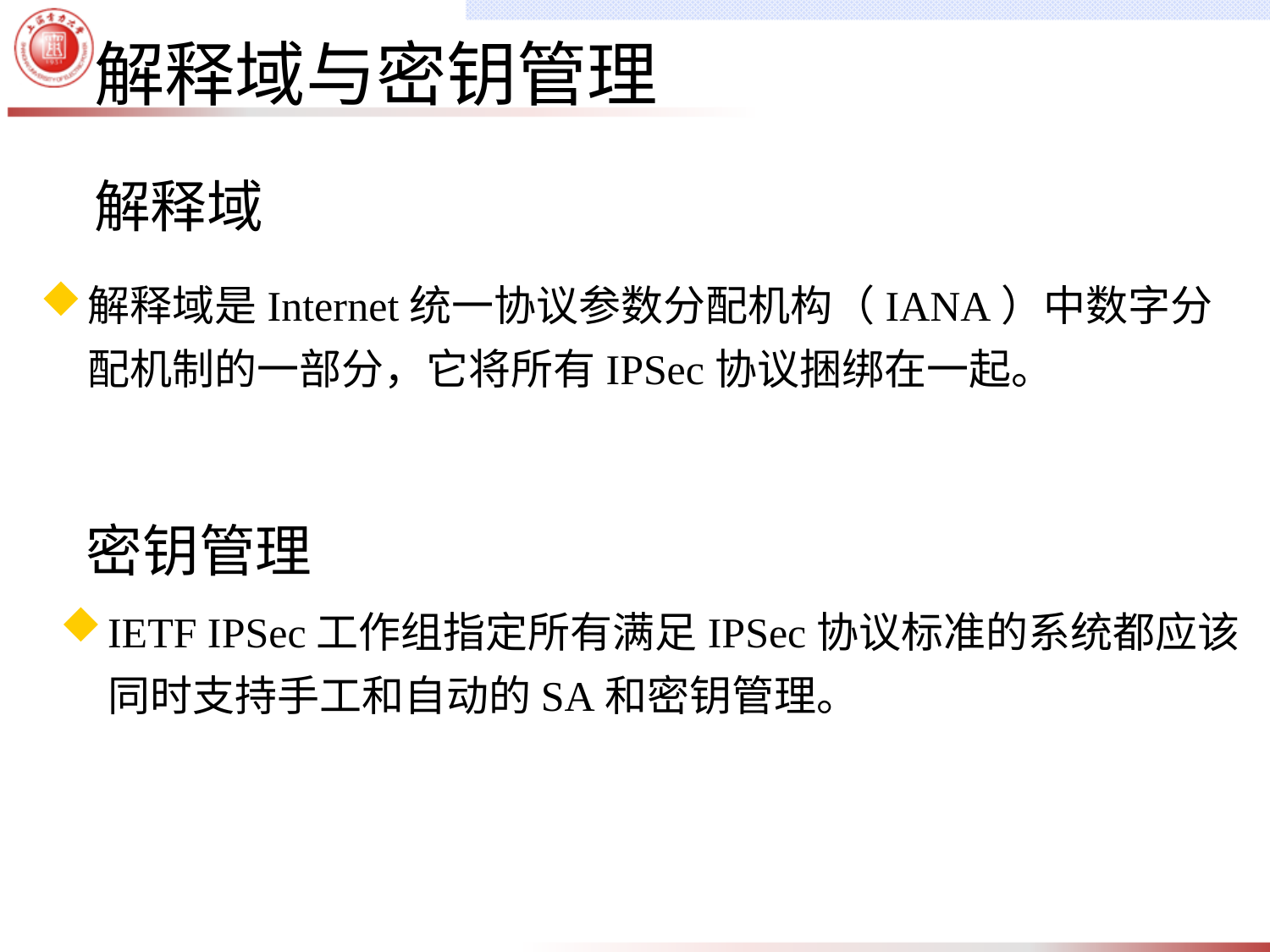

解释域与密钥管理
 解释域
解释域是Internet统一协议参数分配机构（IANA）中数字分配机制的一部分，它将所有IPSec协议捆绑在一起。
 密钥管理
IETF IPSec工作组指定所有满足IPSec协议标准的系统都应该同时支持手工和自动的SA和密钥管理。